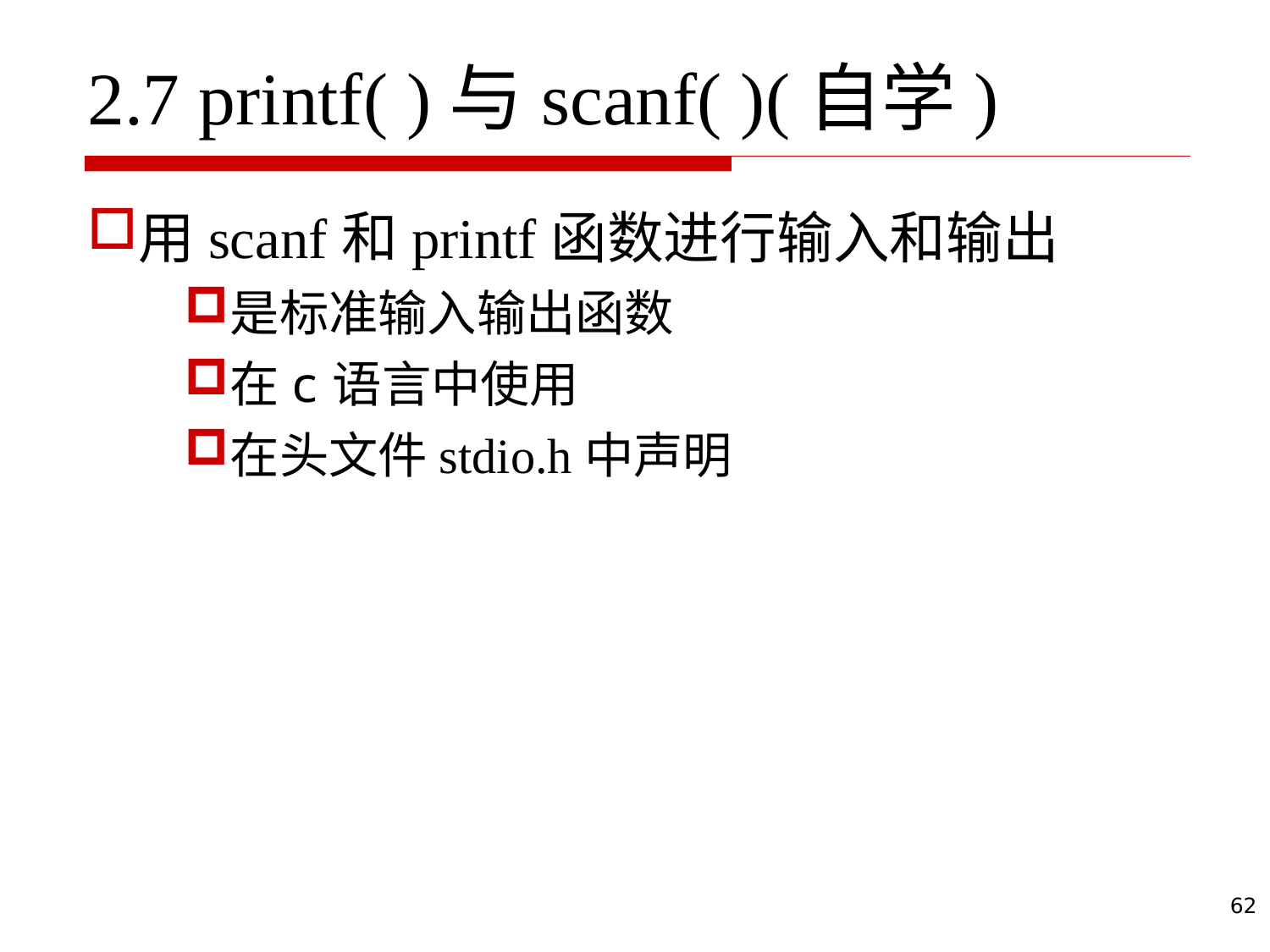

2.7 printf( )与scanf( )(自学)
用scanf和printf函数进行输入和输出
是标准输入输出函数
在c语言中使用
在头文件stdio.h中声明
62